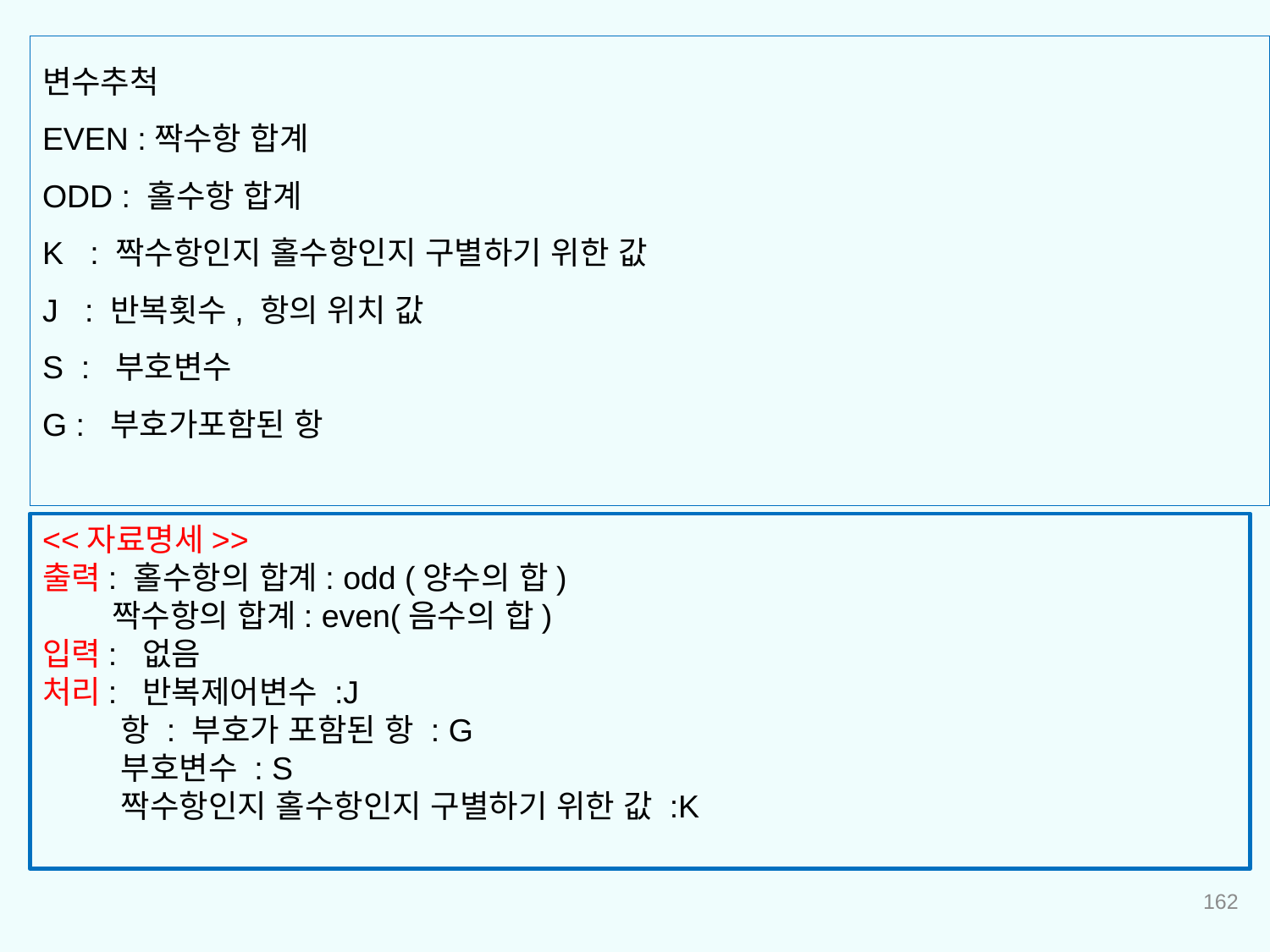

변수추척
EVEN :짝수항 합계
ODD : 홀수항 합계
K   : 짝수항인지 홀수항인지 구별하기 위한 값
J   : 반복횟수, 항의 위치 값
S  :  부호변수
G :  부호가포함된 항

<<자료명세>>
출력: 홀수항의 합계: odd (양수의 합)
       짝수항의 합계: even(음수의 합)
입력:  없음
처리:  반복제어변수 :J
        항 : 부호가 포함된 항 : G
        부호변수 : S
        짝수항인지 홀수항인지 구별하기 위한 값 :K

162